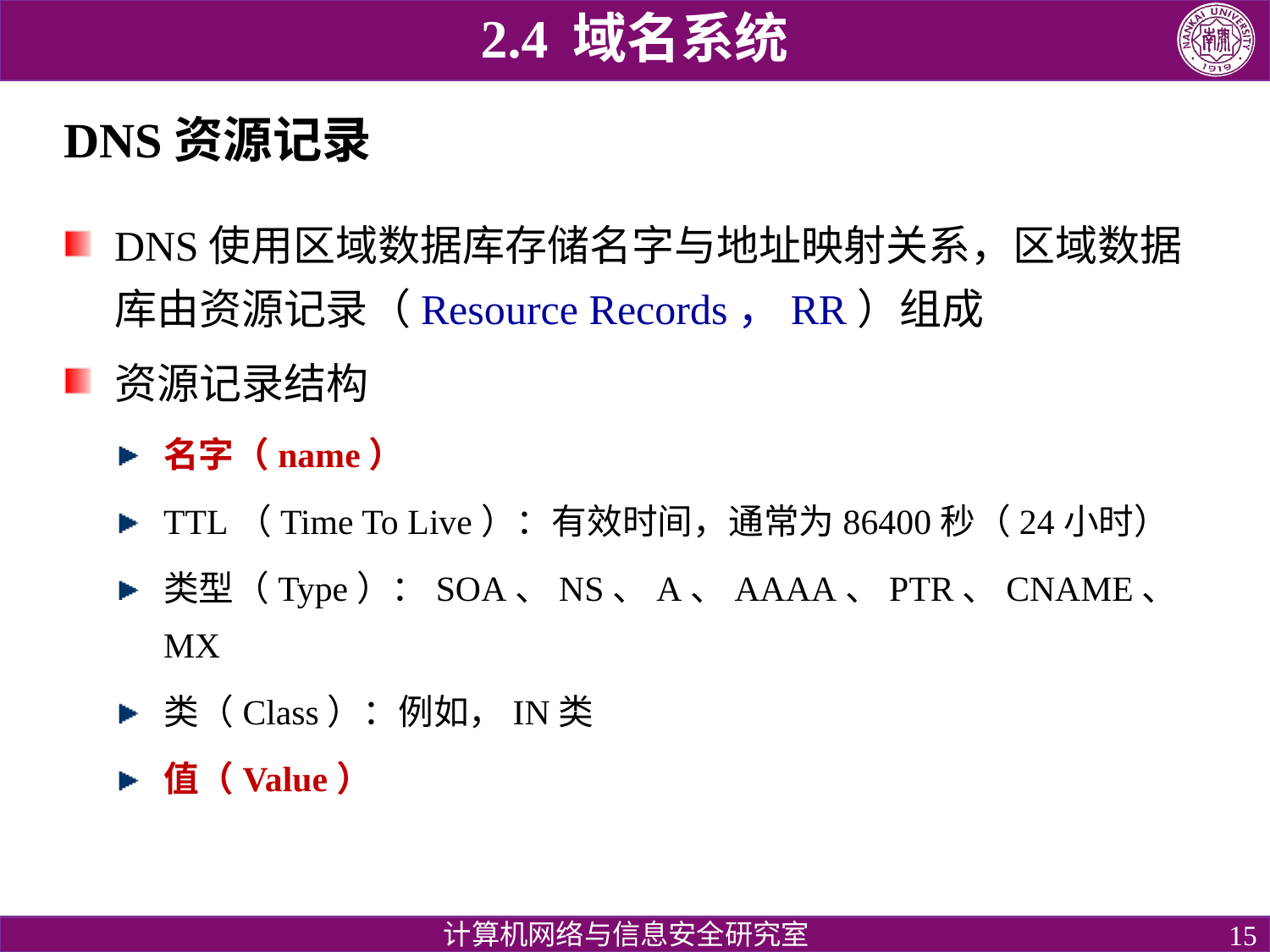

2.4 域名系统
# DNS资源记录
DNS使用区域数据库存储名字与地址映射关系，区域数据库由资源记录（Resource Records，RR）组成
资源记录结构
名字（name）
TTL（Time To Live）：有效时间，通常为86400秒（24小时）
类型（Type）：SOA、NS、A、AAAA、PTR、CNAME、MX
类（Class）：例如，IN类
值（Value）